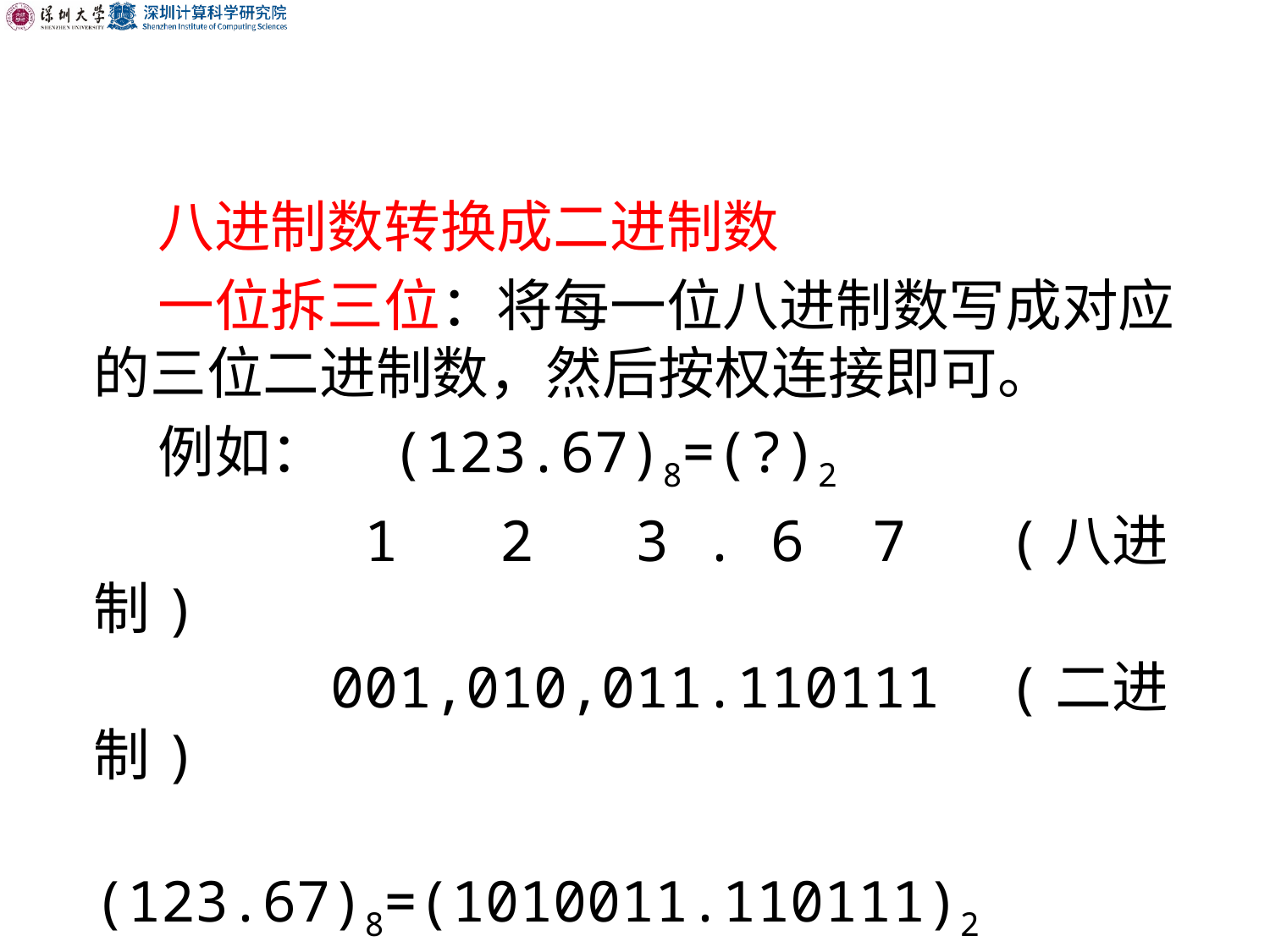

#
    八进制数转换成二进制数
    一位拆三位：将每一位八进制数写成对应的三位二进制数，然后按权连接即可。
    例如：    (123.67)8=(?)2
        1   2   3 . 6  7   (八进制)
       001,010,011.110111  (二进制)
        (123.67)8=(1010011.110111)2